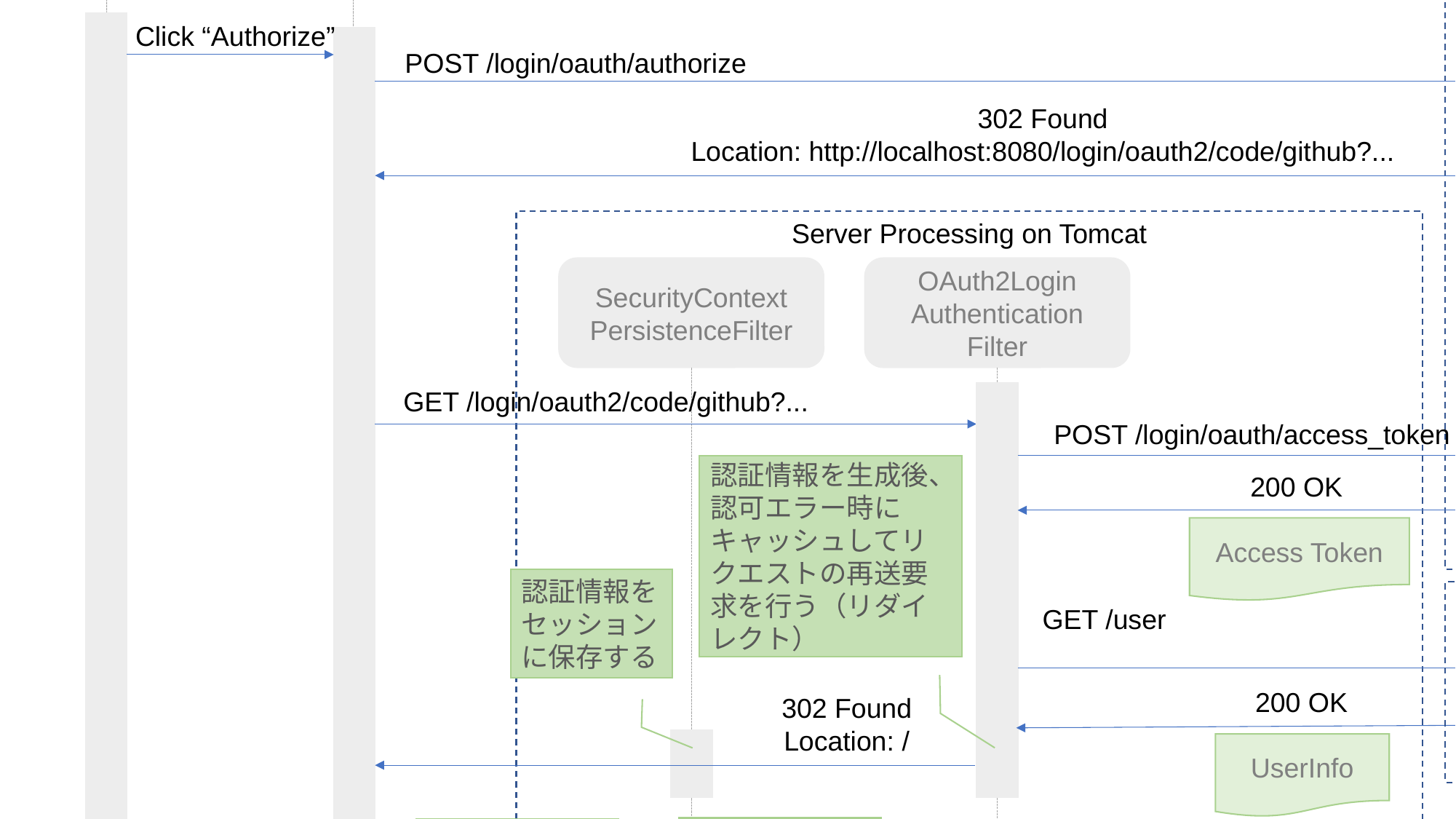

Resource
Owner
User Agent
(Web Browser)
github.com

Click “Authorize”

POST /login/oauth/authorize
認可コードを付与してデモアプリケーションの認証用エンドポイントへリダイレクトする

302 Found
Location: http://localhost:8080/login/oauth2/code/github?...
Server Processing on Tomcat
SecurityContext
PersistenceFilter
OAuth2Login
Authentication
Filter
GET /login/oauth2/code/github?...

POST /login/oauth/access_token

アクセストークンを応答する
認証情報を生成後、認可エラー時にキャッシュしてリクエストの再送要求を行う（リダイレクト）
200 OK
Access Token
認証情報をセッションに保存する
api.github.com
GET /user

リソースオーナのユーザ情報を応答する
200 OK
302 Found
Location: /

UserInfo
認証済みなので認可OKとなる
セッションから認証情報を復元する
Demo
Controller
FilterSecuirty
Interceptor
GET /

認証情報(リソースオーナの氏名＋プロバイダ名)を表示するインデックス画面を生成する
200 OK
Index
Page